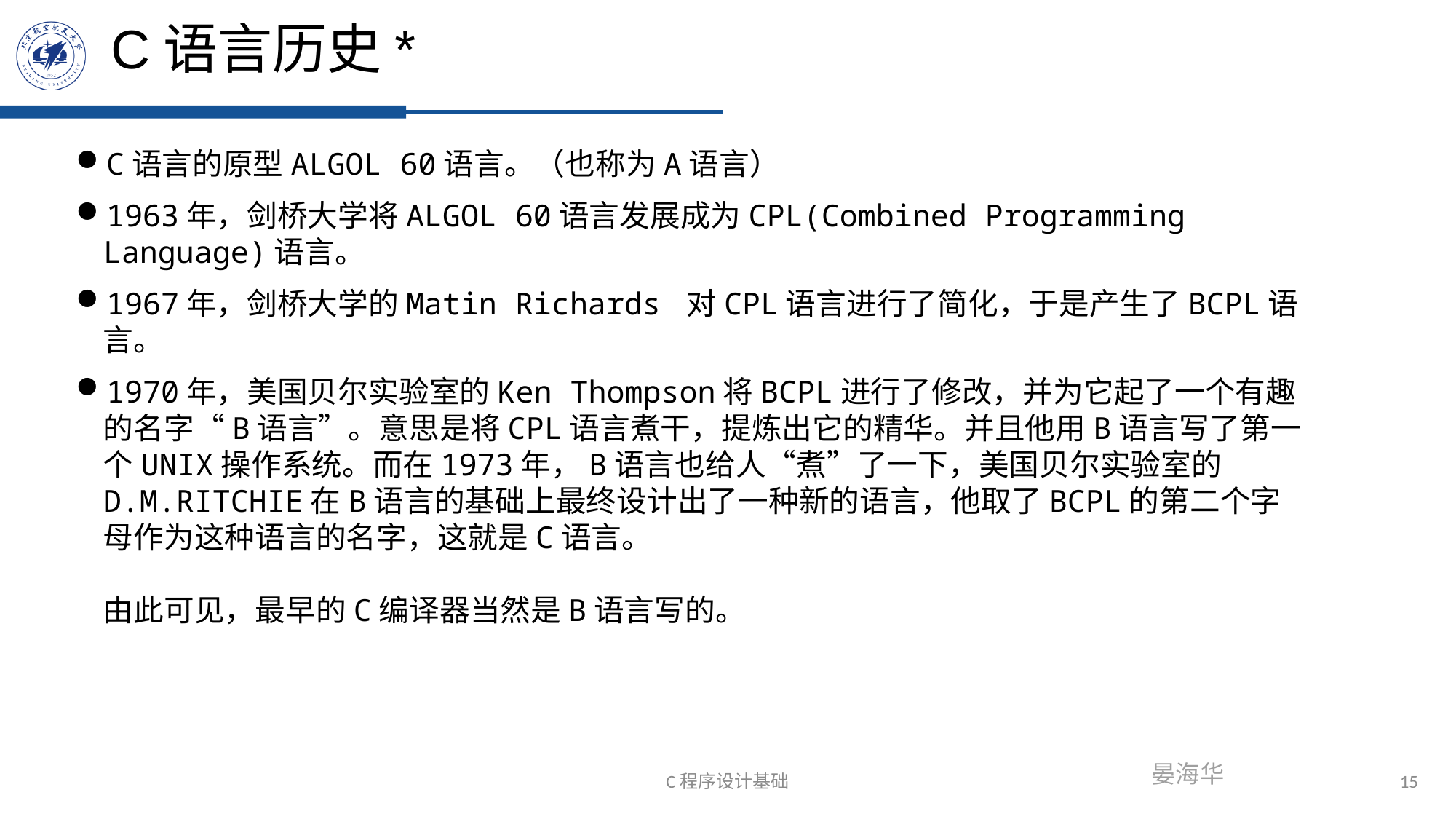

# C语言历史*
C语言的原型ALGOL 60语言。（也称为A语言）
1963年，剑桥大学将ALGOL 60语言发展成为CPL(Combined Programming Language)语言。
1967年，剑桥大学的Matin Richards 对CPL语言进行了简化，于是产生了BCPL语言。
1970年，美国贝尔实验室的Ken Thompson将BCPL进行了修改，并为它起了一个有趣的名字“B语言”。意思是将CPL语言煮干，提炼出它的精华。并且他用B语言写了第一个UNIX操作系统。而在1973年，B语言也给人“煮”了一下，美国贝尔实验室的D.M.RITCHIE在B语言的基础上最终设计出了一种新的语言，他取了BCPL的第二个字母作为这种语言的名字，这就是C语言。
由此可见，最早的C编译器当然是B语言写的。
15
C程序设计基础